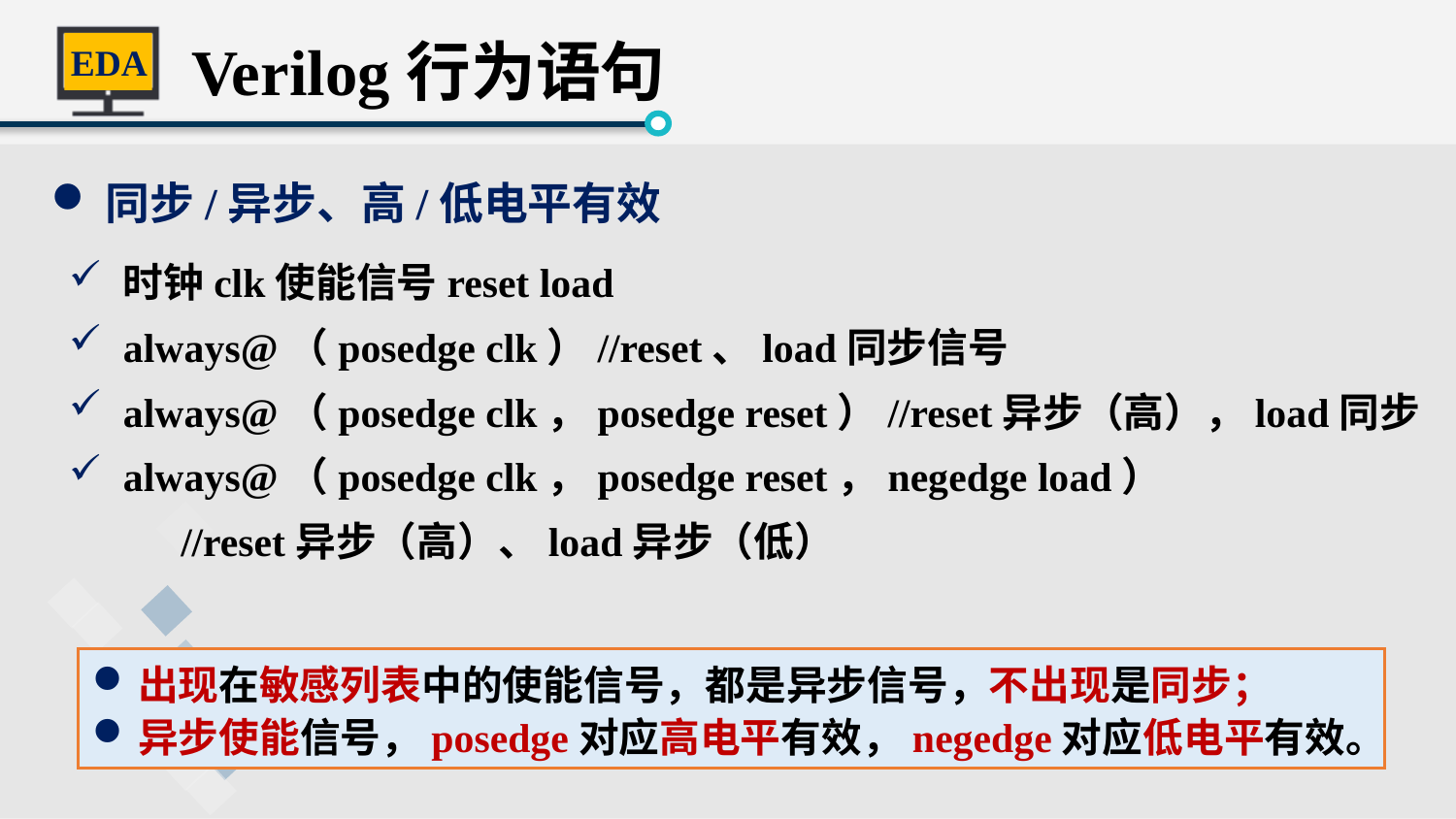

Verilog行为语句
同步/异步、高/低电平有效
时钟clk使能信号reset load
always@（posedge clk）//reset、load同步信号
always@（posedge clk，posedge reset）//reset异步（高），load同步
always@（posedge clk，posedge reset，negedge load）
           //reset异步（高）、load异步（低）
出现在敏感列表中的使能信号，都是异步信号，不出现是同步；
异步使能信号，posedge对应高电平有效，negedge对应低电平有效。